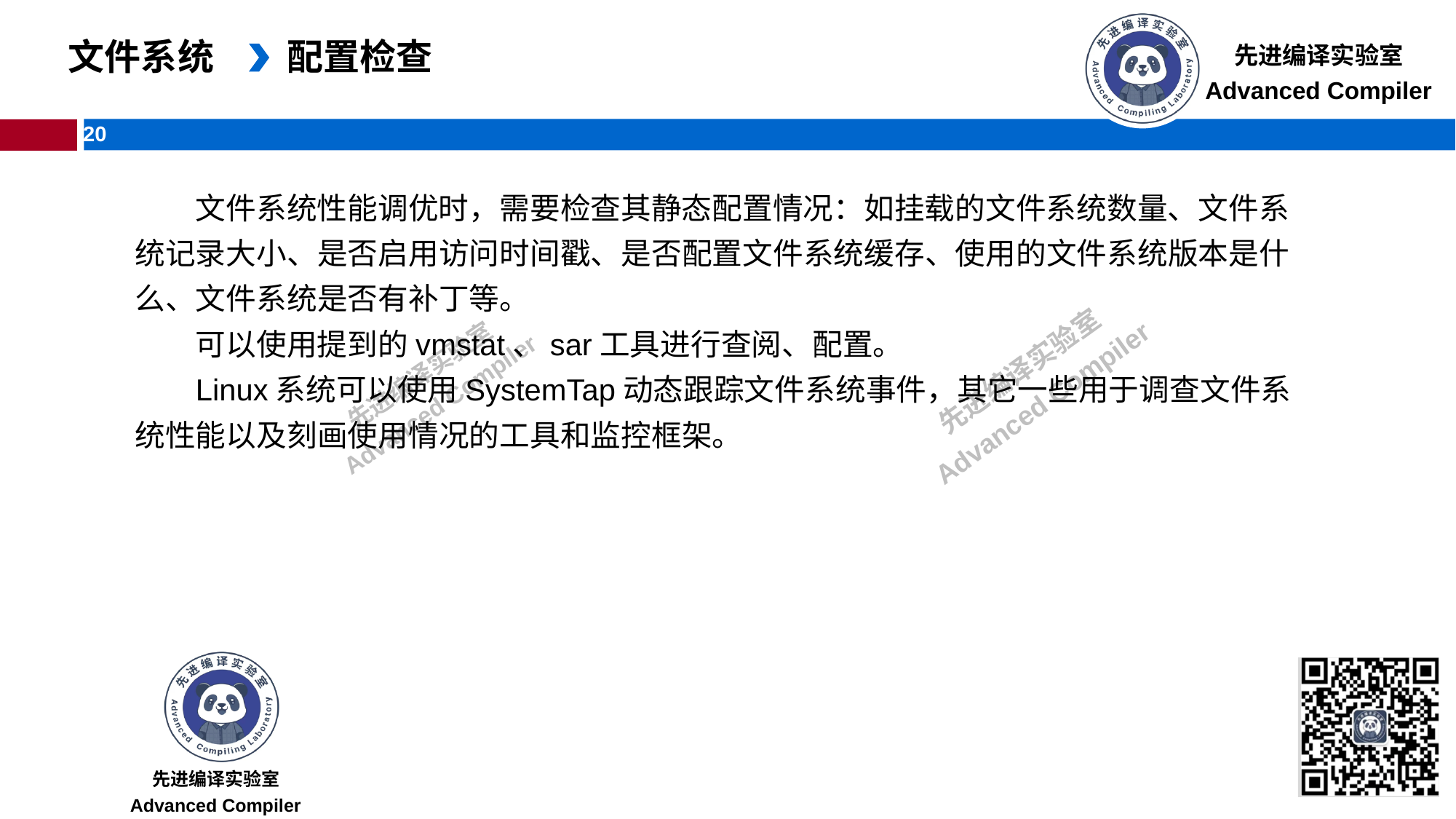

文件系统
配置检查

文件系统性能调优时，需要检查其静态配置情况：如挂载的文件系统数量、文件系统记录大小、是否启用访问时间戳、是否配置文件系统缓存、使用的文件系统版本是什么、文件系统是否有补丁等。
可以使用提到的vmstat、sar工具进行查阅、配置。
Linux系统可以使用SystemTap动态跟踪文件系统事件，其它一些用于调查文件系统性能以及刻画使用情况的工具和监控框架。